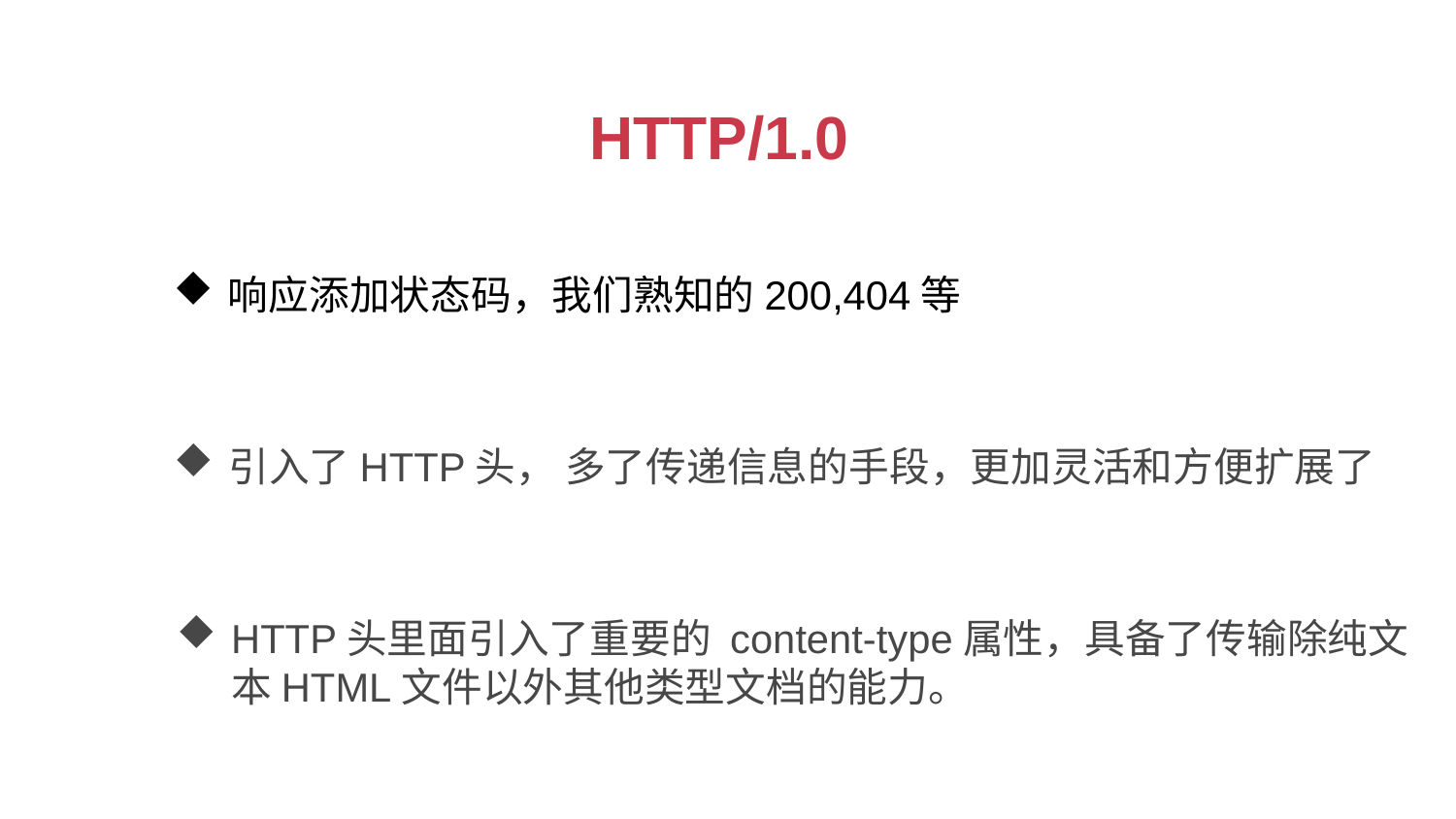

HTTP/1.0
响应添加状态码，我们熟知的200,404等
引入了HTTP头， 多了传递信息的手段，更加灵活和方便扩展了
HTTP头里面引入了重要的 content-type属性，具备了传输除纯文本HTML文件以外其他类型文档的能力。